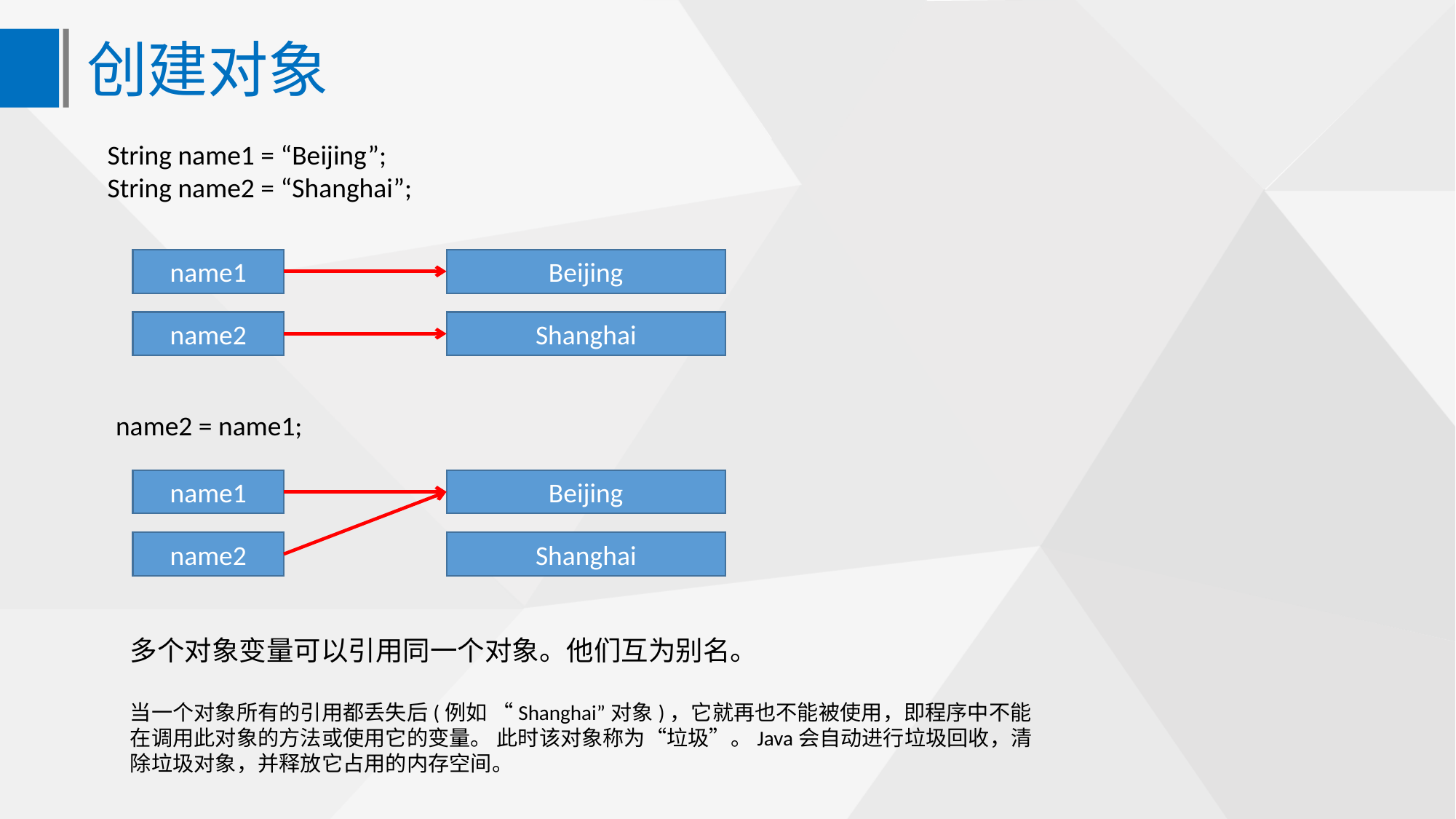

创建对象

String name1 = “Beijing”;
String name2 = “Shanghai”;
name1
Beijing
name2
Shanghai
name2 = name1;
name1
Beijing
name2
Shanghai
多个对象变量可以引用同一个对象。他们互为别名。

当一个对象所有的引用都丢失后(例如 “Shanghai”对象)，它就再也不能被使用，即程序中不能在调用此对象的方法或使用它的变量。 此时该对象称为“垃圾”。Java会自动进行垃圾回收，清除垃圾对象，并释放它占用的内存空间。